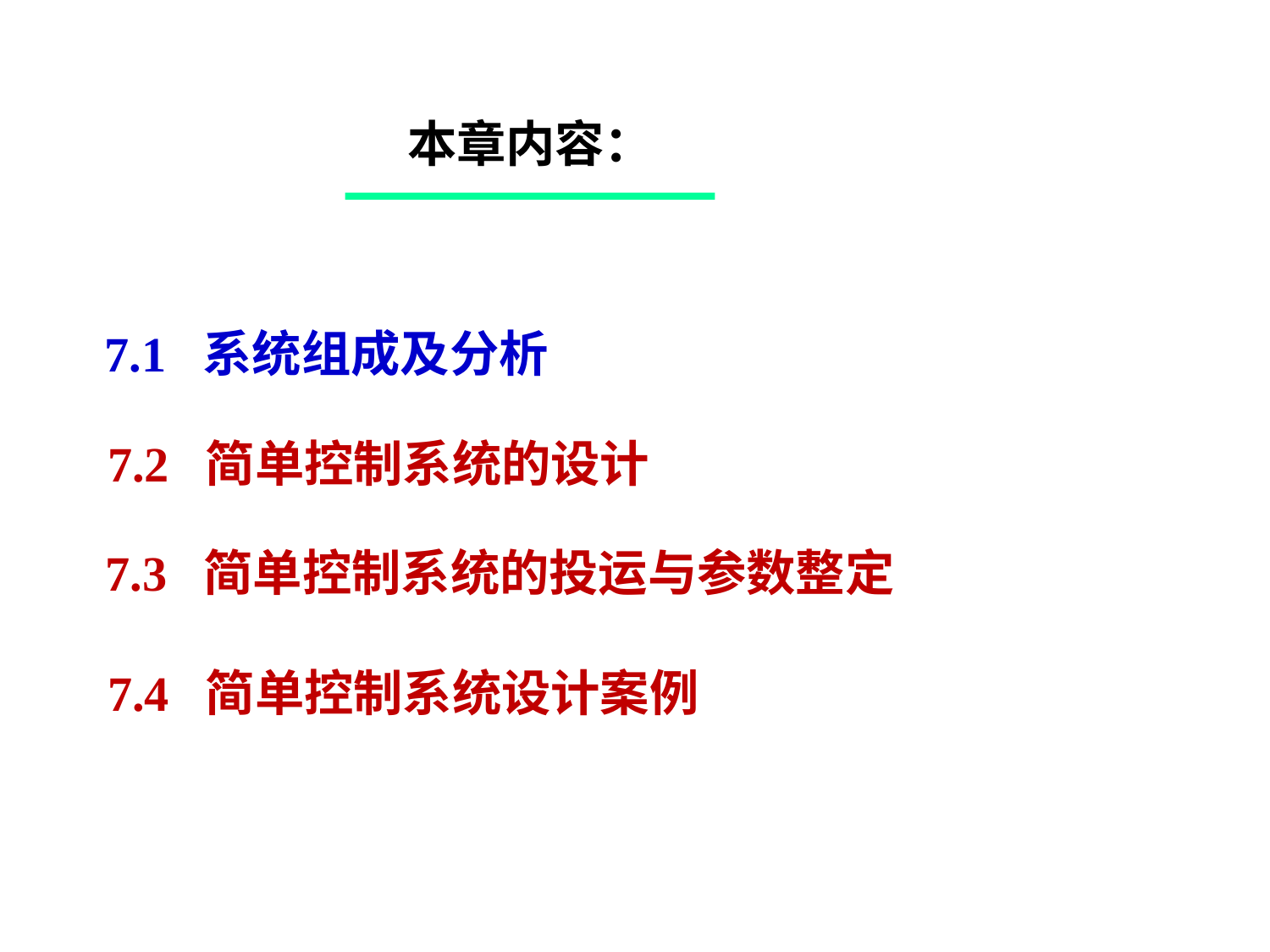

本章内容：

7.1  系统组成及分析
7.2  简单控制系统的设计
7.3  简单控制系统的投运与参数整定
7.4  简单控制系统设计案例